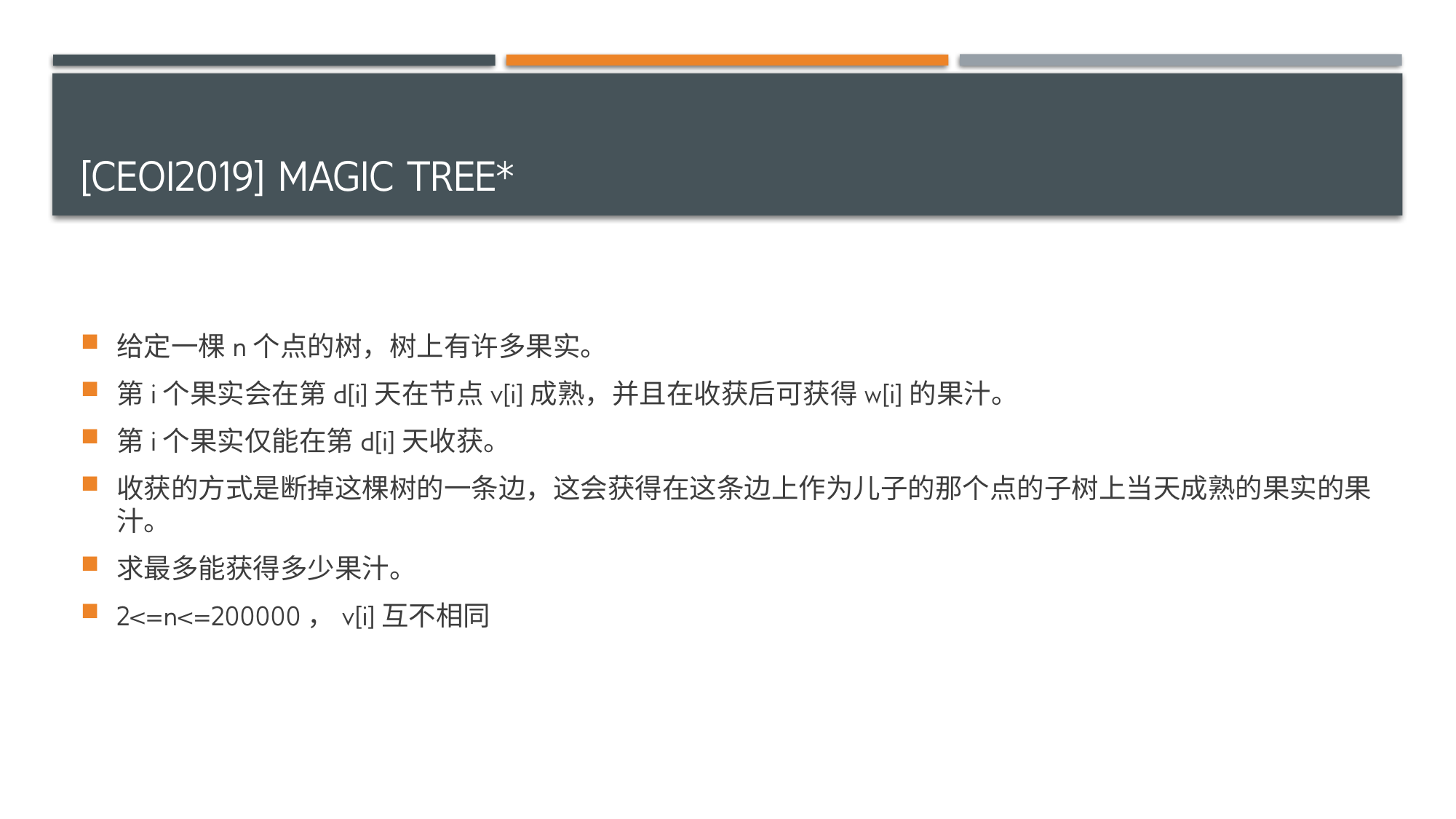

# [CEOI2019] Magic Tree*
给定一棵n个点的树，树上有许多果实。
第i个果实会在第d[i]天在节点v[i]成熟，并且在收获后可获得w[i]的果汁。
第i个果实仅能在第d[i]天收获。
收获的方式是断掉这棵树的一条边，这会获得在这条边上作为儿子的那个点的子树上当天成熟的果实的果汁。
求最多能获得多少果汁。
2<=n<=200000，v[i]互不相同